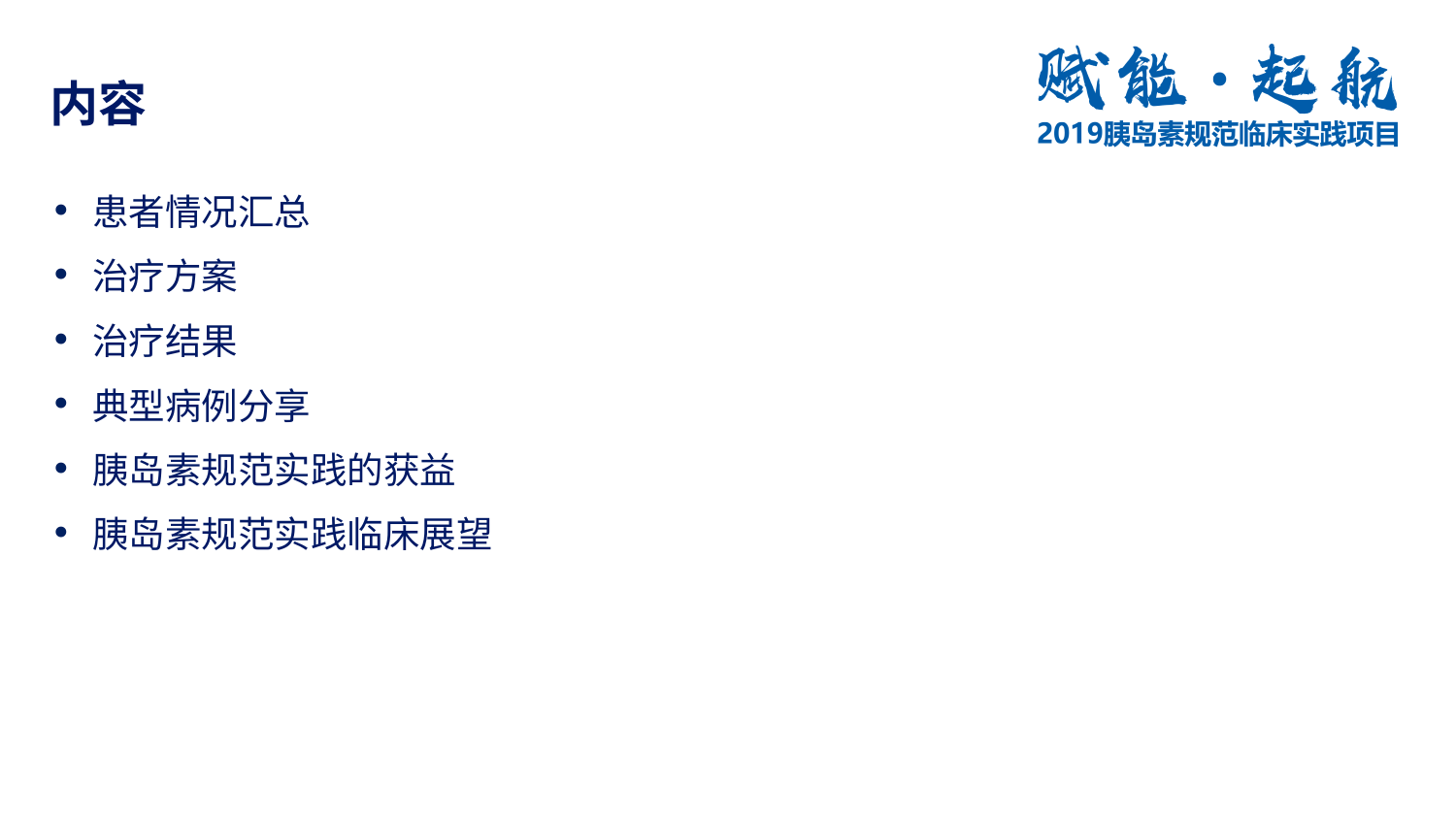

# 内容
患者情况汇总
治疗方案
治疗结果
典型病例分享
胰岛素规范实践的获益
胰岛素规范实践临床展望